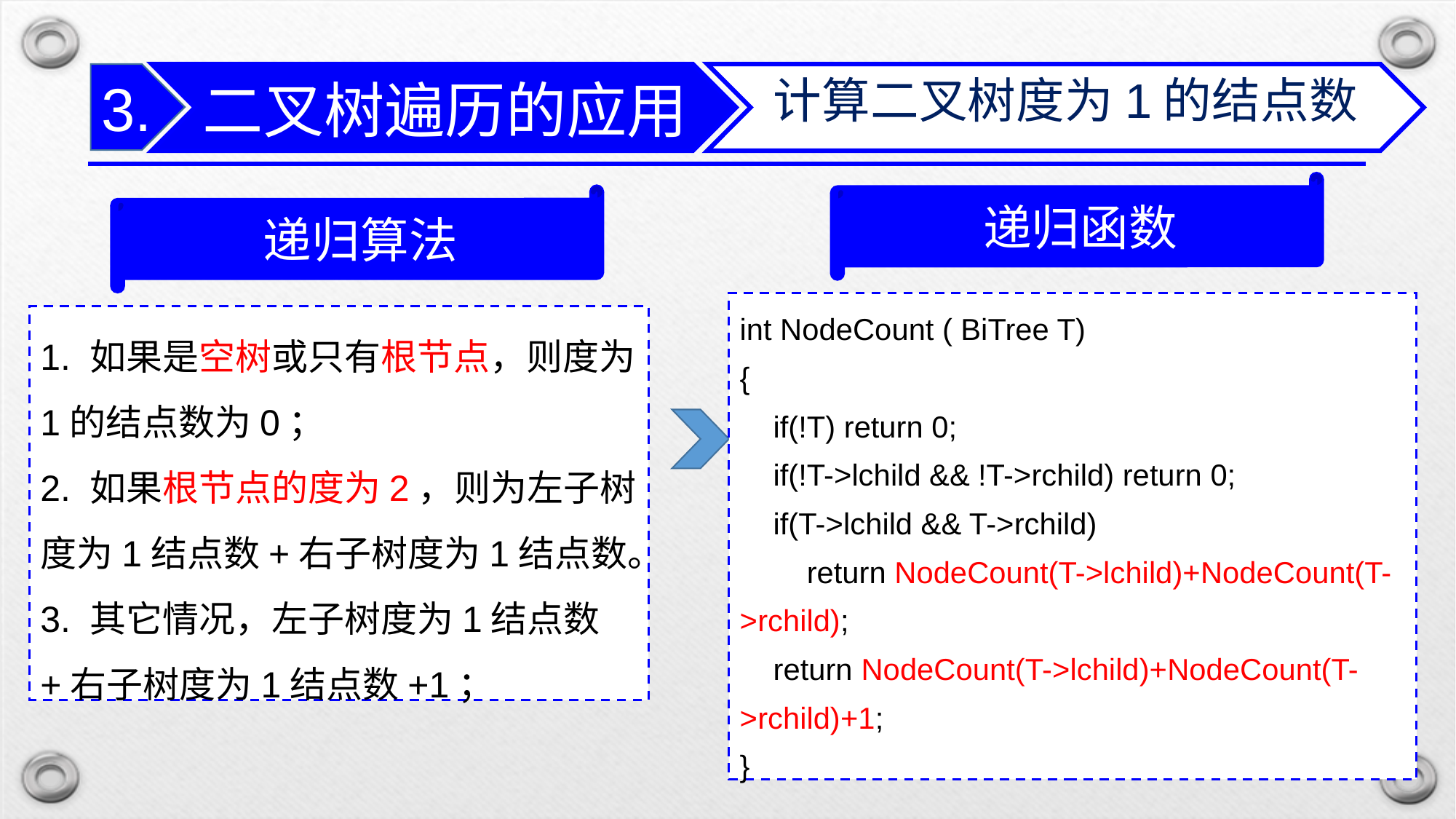

二叉树遍历的应用

3.
计算二叉树度为1的结点数
递归函数
递归算法
int NodeCount ( BiTree T)
{
    if(!T) return 0;
    if(!T->lchild && !T->rchild) return 0;
    if(T->lchild && T->rchild)
        return NodeCount(T->lchild)+NodeCount(T->rchild);
    return NodeCount(T->lchild)+NodeCount(T->rchild)+1;
}
1. 如果是空树或只有根节点，则度为1的结点数为0；
2. 如果根节点的度为2，则为左子树度为1结点数+右子树度为1结点数。
3. 其它情况，左子树度为1结点数+右子树度为1结点数+1；